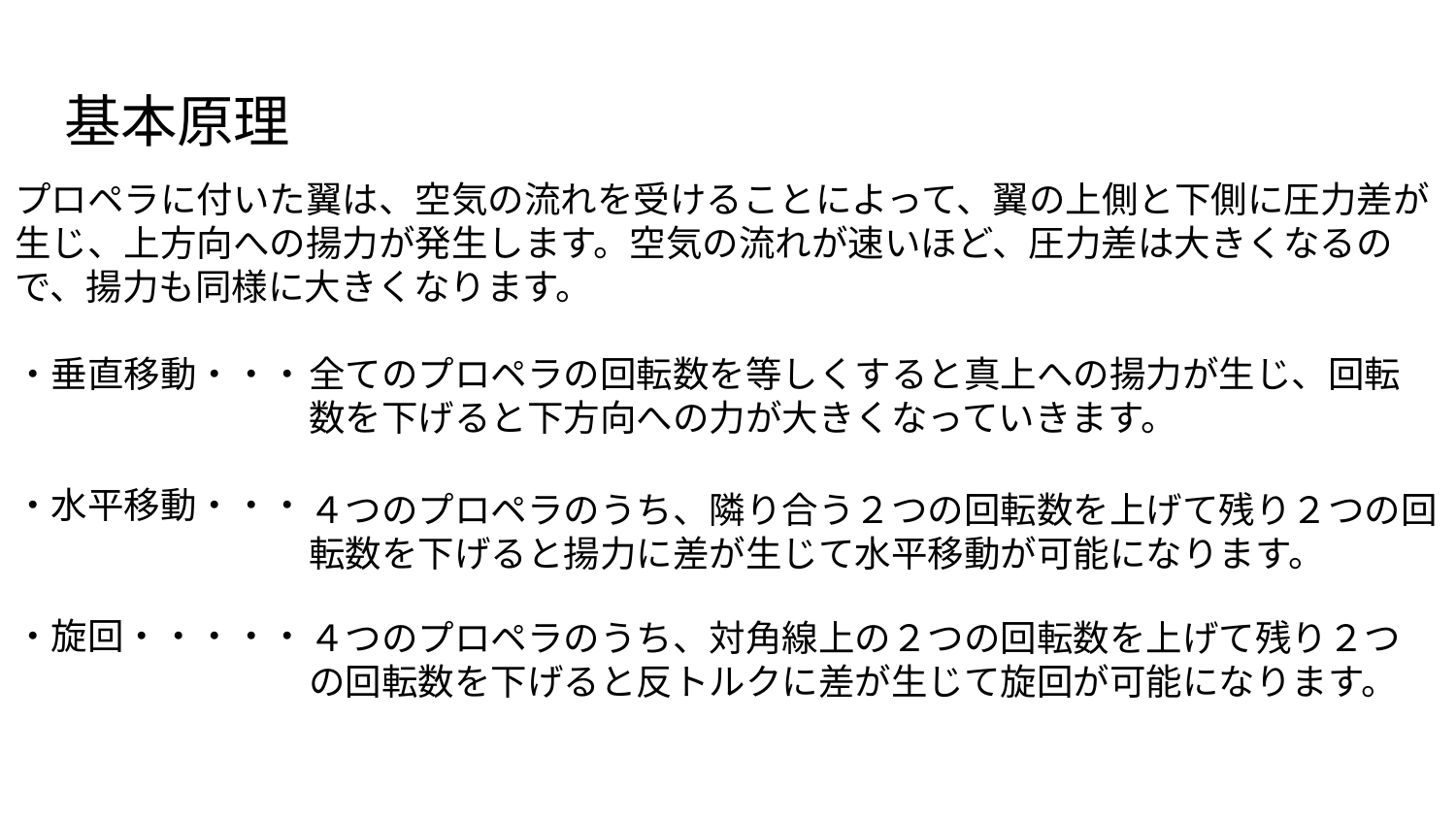

# 基本原理
プロペラに付いた翼は、空気の流れを受けることによって、翼の上側と下側に圧力差が生じ、上方向への揚力が発生します。空気の流れが速いほど、圧力差は大きくなるので、揚力も同様に大きくなります。

・垂直移動・・・

・水平移動・・・

・旋回・・・・・
全てのプロペラの回転数を等しくすると真上への揚力が生じ、回転数を下げると下方向への力が大きくなっていきます。
４つのプロペラのうち、隣り合う２つの回転数を上げて残り２つの回転数を下げると揚力に差が生じて水平移動が可能になります。
４つのプロペラのうち、対角線上の２つの回転数を上げて残り２つの回転数を下げると反トルクに差が生じて旋回が可能になります。